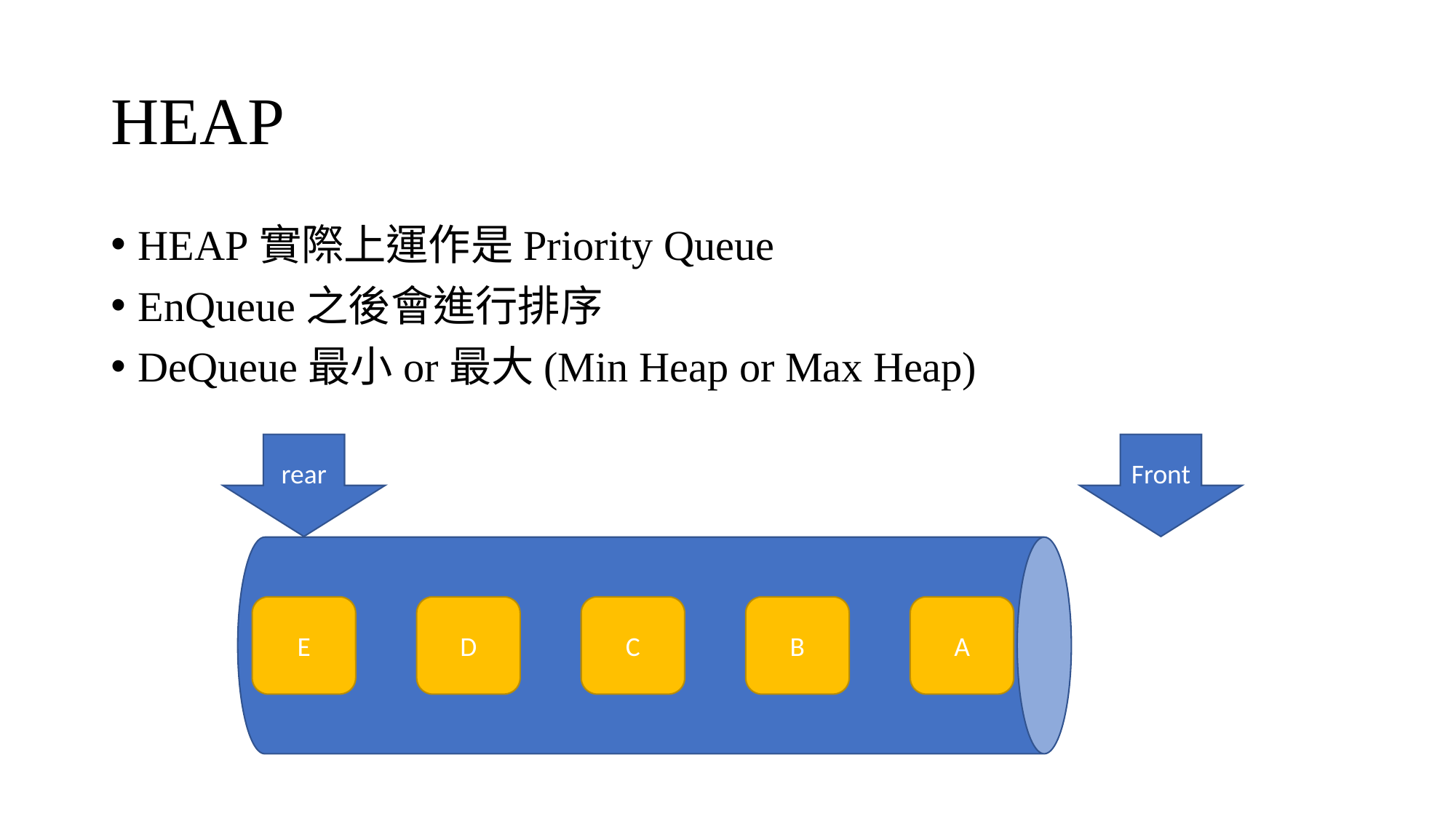

# HEAP
HEAP實際上運作是Priority Queue
EnQueue之後會進行排序
DeQueue最小or最大(Min Heap or Max Heap)

rear
Front
E
D
C
B
A